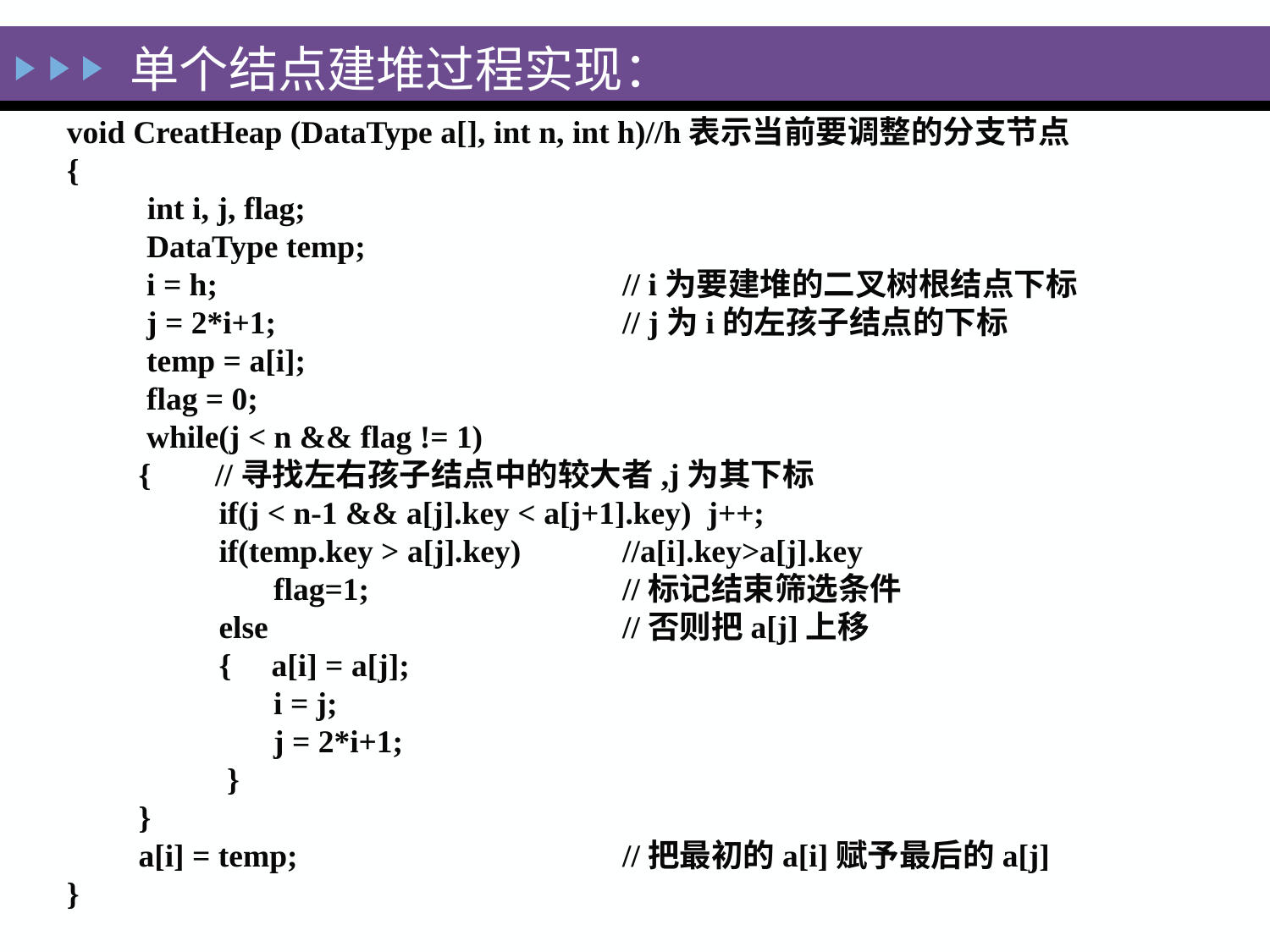

# 单个结点建堆过程实现：
void CreatHeap (DataType a[], int n, int h)//h表示当前要调整的分支节点
{
          int i, j, flag;
	    DataType temp;
 	    i = h;				// i为要建堆的二叉树根结点下标
	    j = 2*i+1;			// j为i的左孩子结点的下标
	    temp = a[i];
	    flag = 0;
 	    while(j < n && flag != 1)
	   {        //寻找左右孩子结点中的较大者,j为其下标
	             if(j < n-1 && a[j].key < a[j+1].key)  j++;
 	             if(temp.key > a[j].key)	//a[i].key>a[j].key
	             	    flag=1;		//标记结束筛选条件
	             else			//否则把a[j]上移
	             {     a[i] = a[j];
		    i = j;
		    j = 2*i+1;
	              }
	   }
 	   a[i] = temp;			//把最初的a[i]赋予最后的a[j]
}